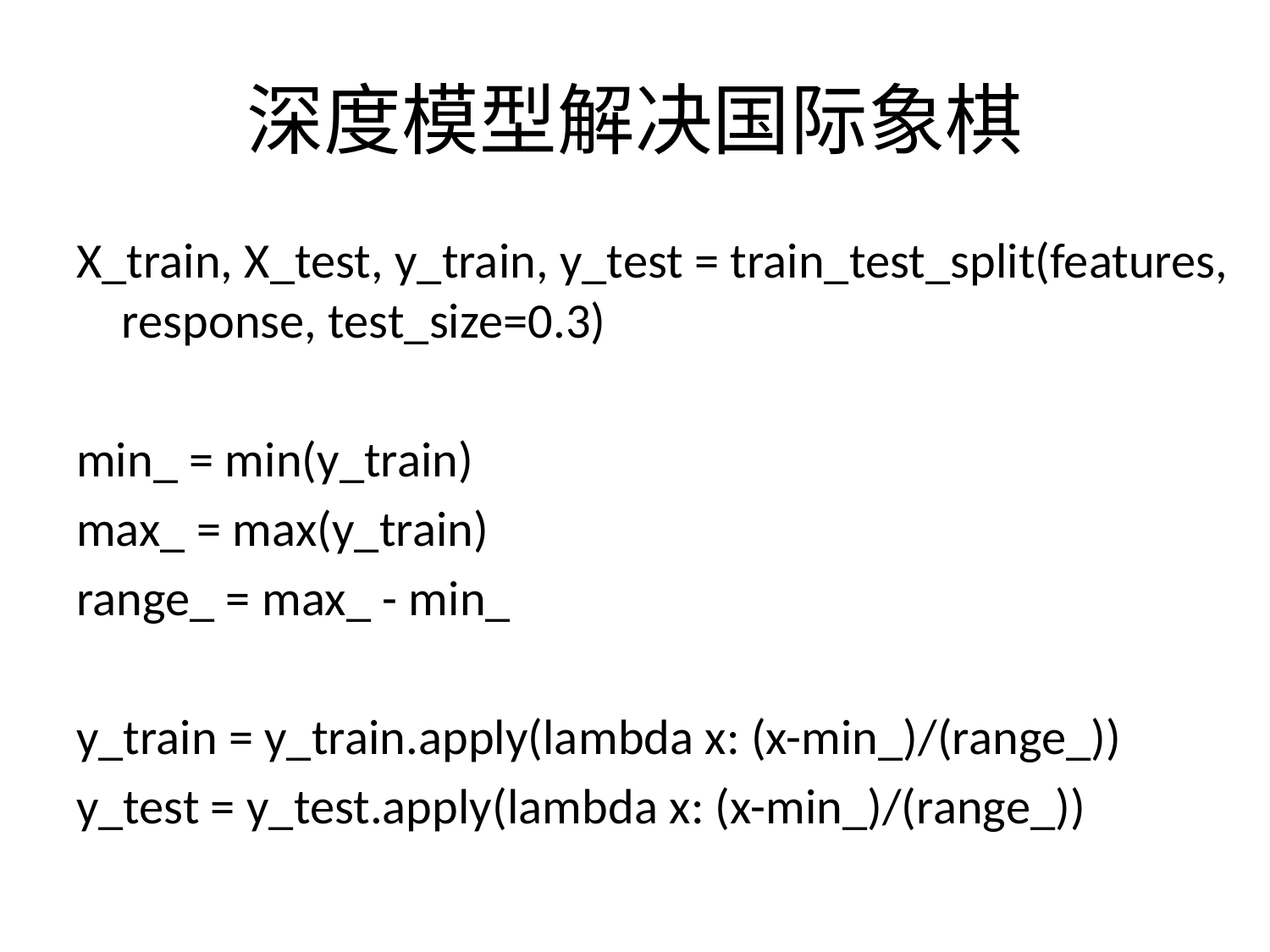

# 深度模型解决国际象棋
X_train, X_test, y_train, y_test = train_test_split(features, response, test_size=0.3)

min_ = min(y_train)
max_ = max(y_train)
range_ = max_ - min_

y_train = y_train.apply(lambda x: (x-min_)/(range_))
y_test = y_test.apply(lambda x: (x-min_)/(range_))